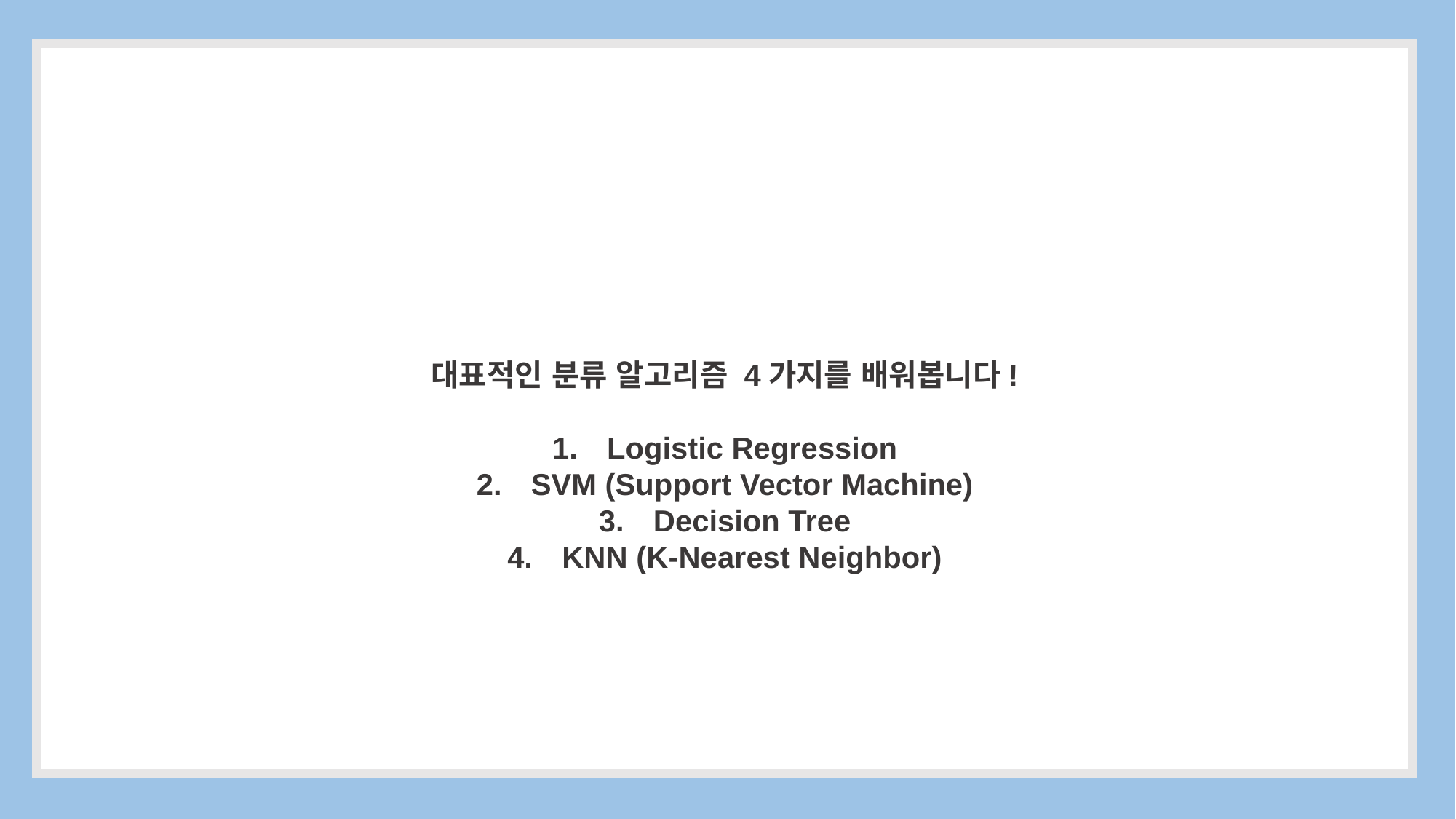

대표적인 분류 알고리즘 4가지를 배워봅니다!

Logistic Regression
SVM (Support Vector Machine)
Decision Tree
KNN (K-Nearest Neighbor)